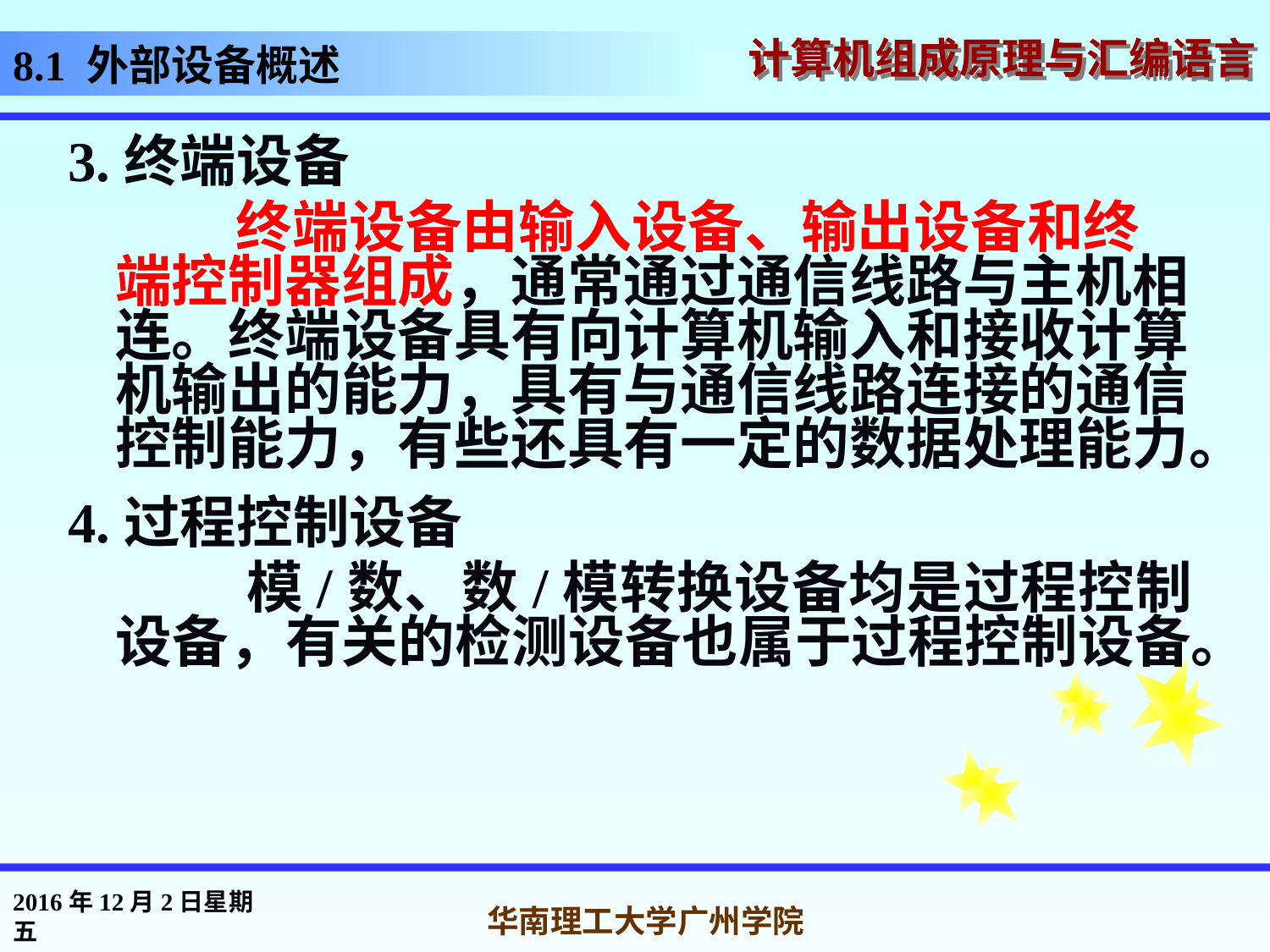

# 8.1 外部设备概述
3.终端设备
            终端设备由输入设备、输出设备和终端控制器组成，通常通过通信线路与主机相连。终端设备具有向计算机输入和接收计算机输出的能力，具有与通信线路连接的通信控制能力，有些还具有一定的数据处理能力。
4.过程控制设备
            模/数、数/模转换设备均是过程控制设备，有关的检测设备也属于过程控制设备。
2016年12月2日星期五
华南理工大学广州学院